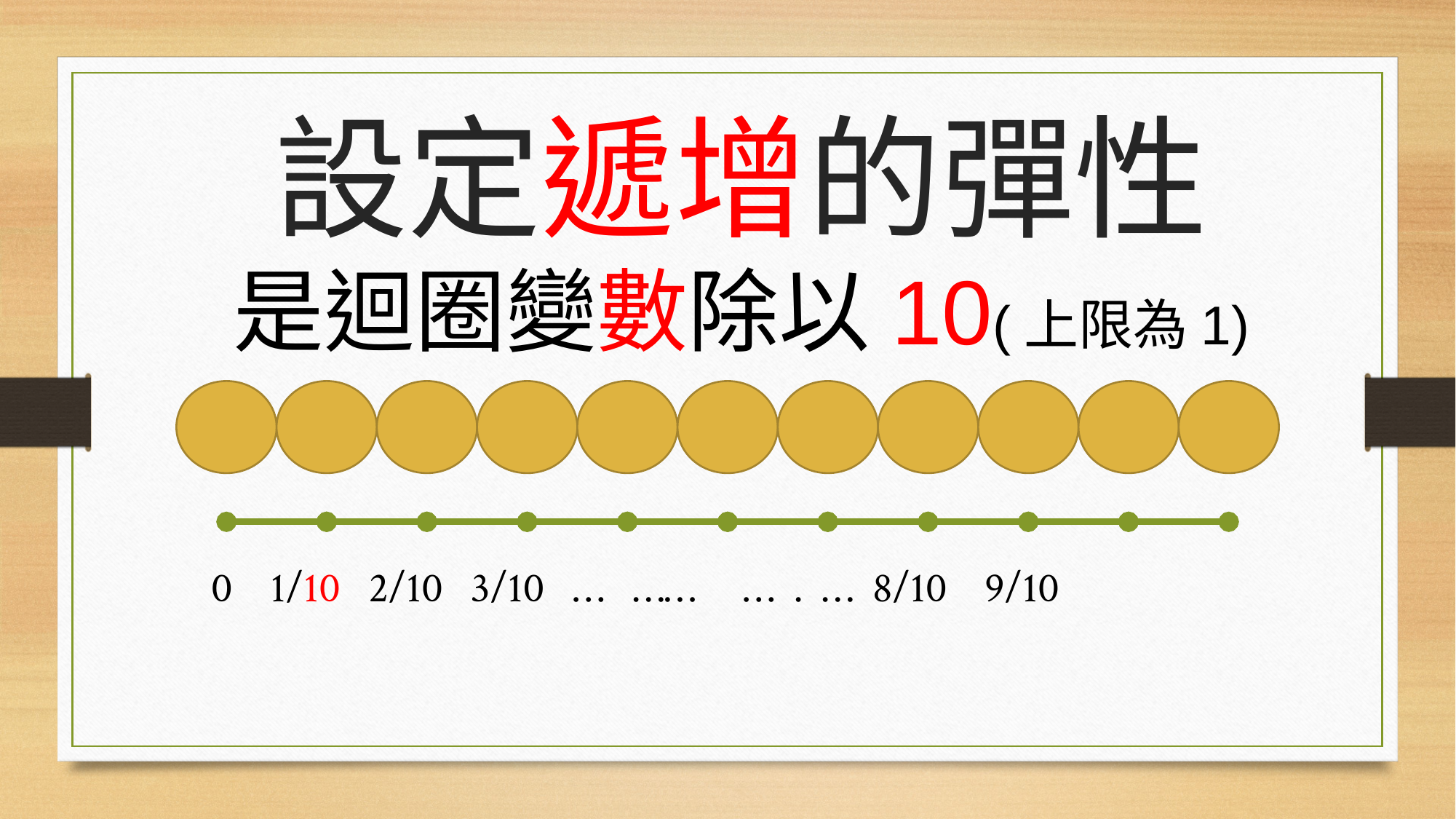

# 設定遞增的彈性 是迴圈變數除以10(上限為1)

 0    1/10   2/10   3/10   …   ……     …  .  …  8/10    9/10